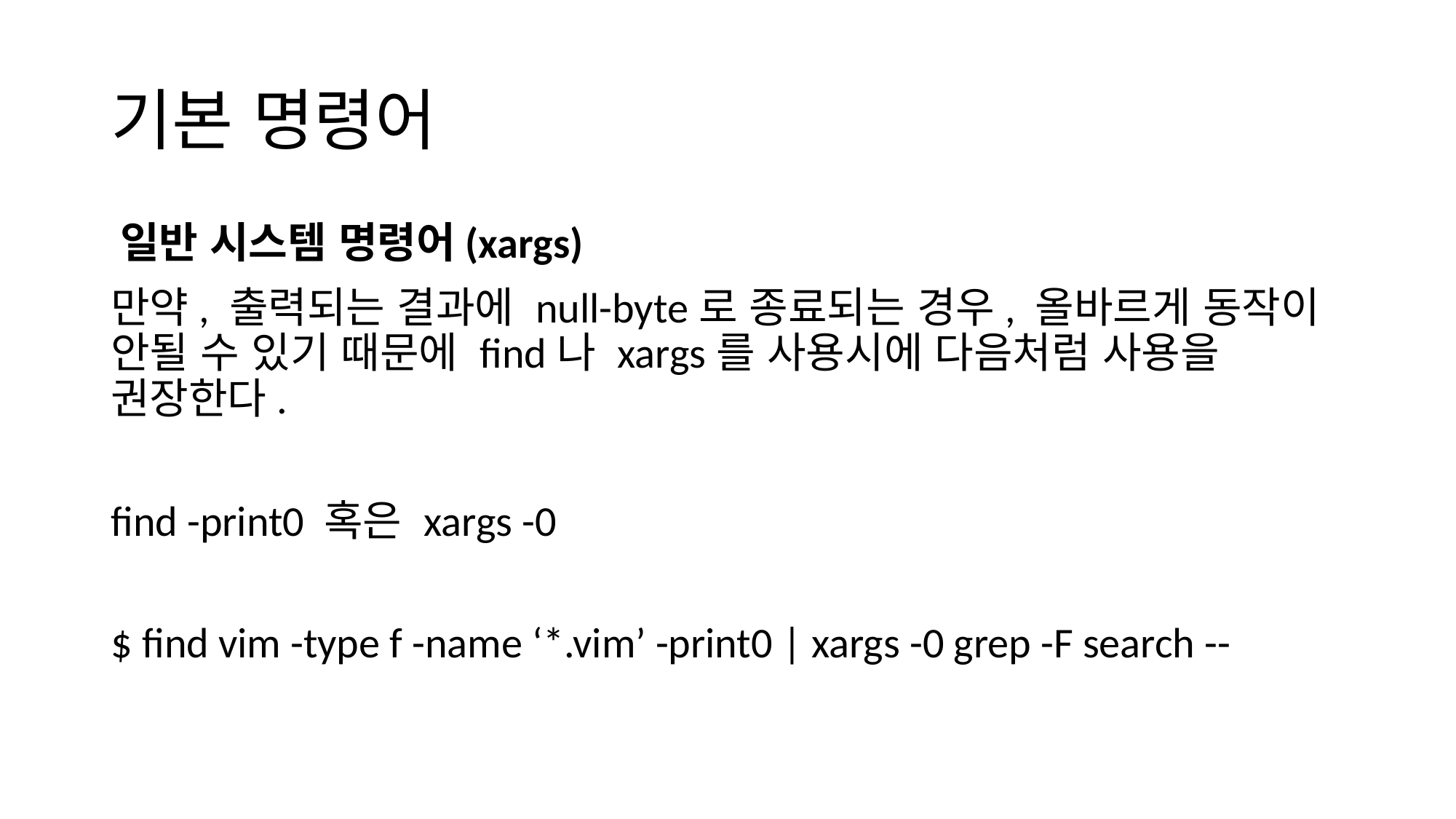

# 기본 명령어
일반 시스템 명령어(xargs)
만약, 출력되는 결과에 null-byte로 종료되는 경우, 올바르게 동작이 안될 수 있기 때문에 find나 xargs를 사용시에 다음처럼 사용을 권장한다.

find -print0 혹은 xargs -0

$ find vim -type f -name ‘*.vim’ -print0 | xargs -0 grep -F search --